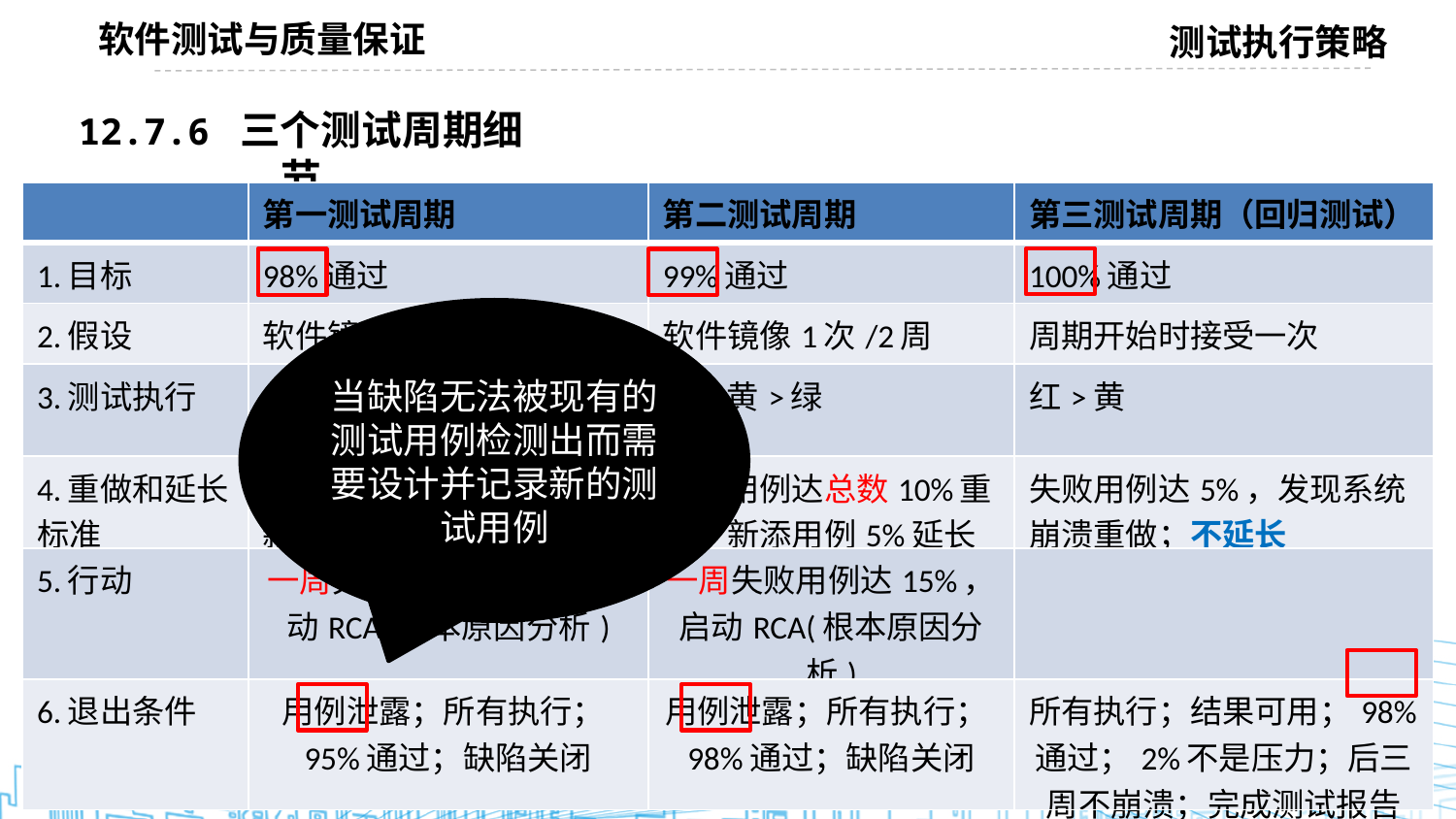

软件测试与质量保证
测试执行策略
12.7.6 三个测试周期细节
|  | 第一测试周期 | 第二测试周期 | 第三测试周期（回归测试） |
| --- | --- | --- | --- |
| 1.目标 | 98%通过 | 99%通过 | 100%通过 |
| 2.假设 | 软件镜像1次/周 | 软件镜像1次/2周 | 周期开始时接受一次 |
| 3.测试执行 | 基础性>健壮性>文档、性能负载、稳定性 | 红>黄>绿 | 红>黄 |
| 4.重做和延长标准 | 失败用例达总数20%重做；新增用例10%延长 | 失败用例达总数10%重做；新添用例5%延长 | 失败用例达5%，发现系统崩溃重做；不延长 |
| 5.行动 | 一周失败用例达25%，启动RCA(根本原因分析) | 一周失败用例达15%，启动RCA(根本原因分析) |  |
| 6.退出条件 | 用例泄露；所有执行；95%通过；缺陷关闭 | 用例泄露；所有执行；98%通过；缺陷关闭 | 所有执行；结果可用；98%通过；2%不是压力；后三周不崩溃；完成测试报告 |

当缺陷无法被现有的测试用例检测出而需要设计并记录新的测试用例